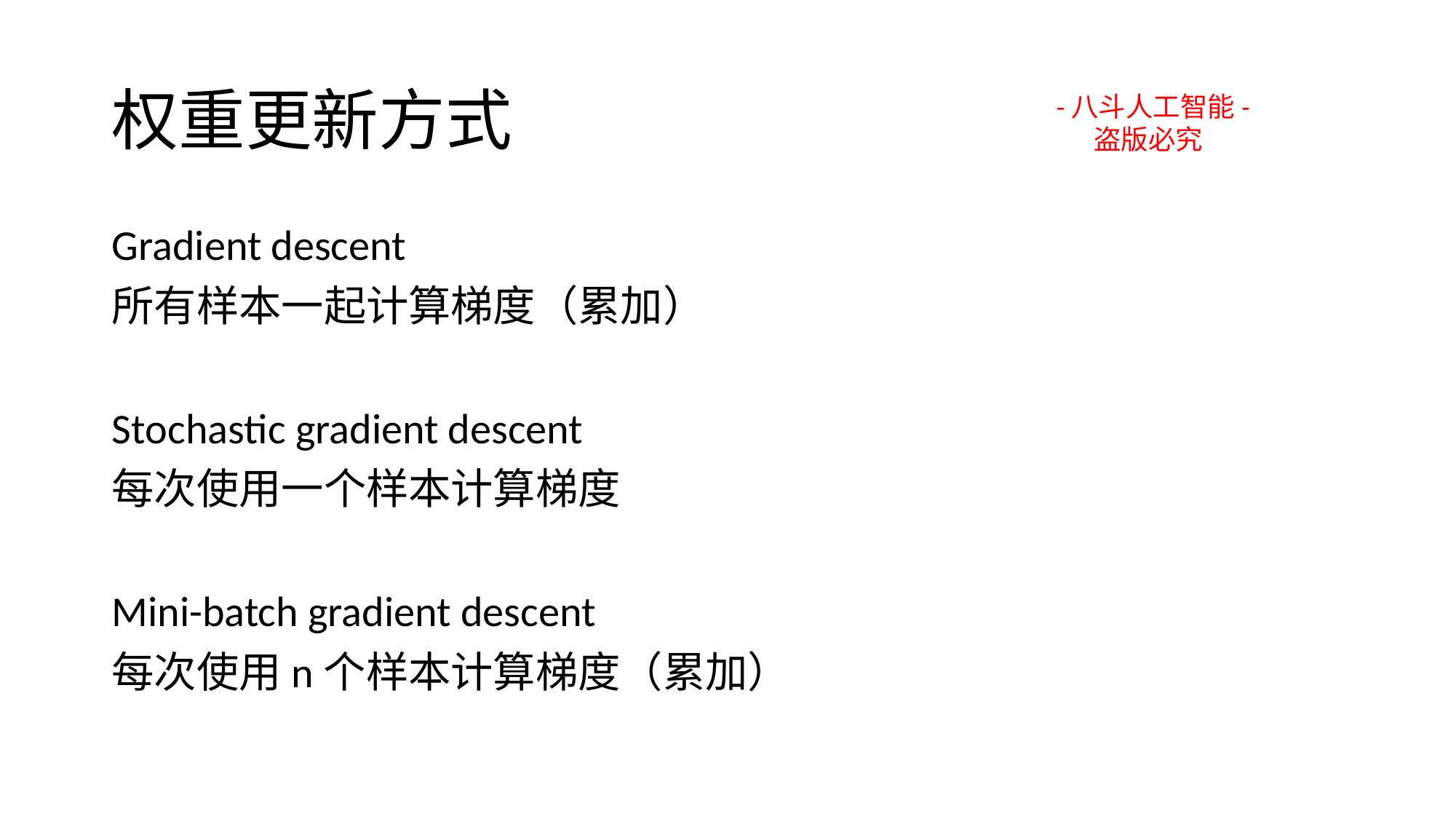

# 权重更新方式
-八斗人工智能-
     盗版必究
Gradient descent
所有样本一起计算梯度（累加）

Stochastic gradient descent
每次使用一个样本计算梯度

Mini-batch gradient descent
每次使用n个样本计算梯度（累加）